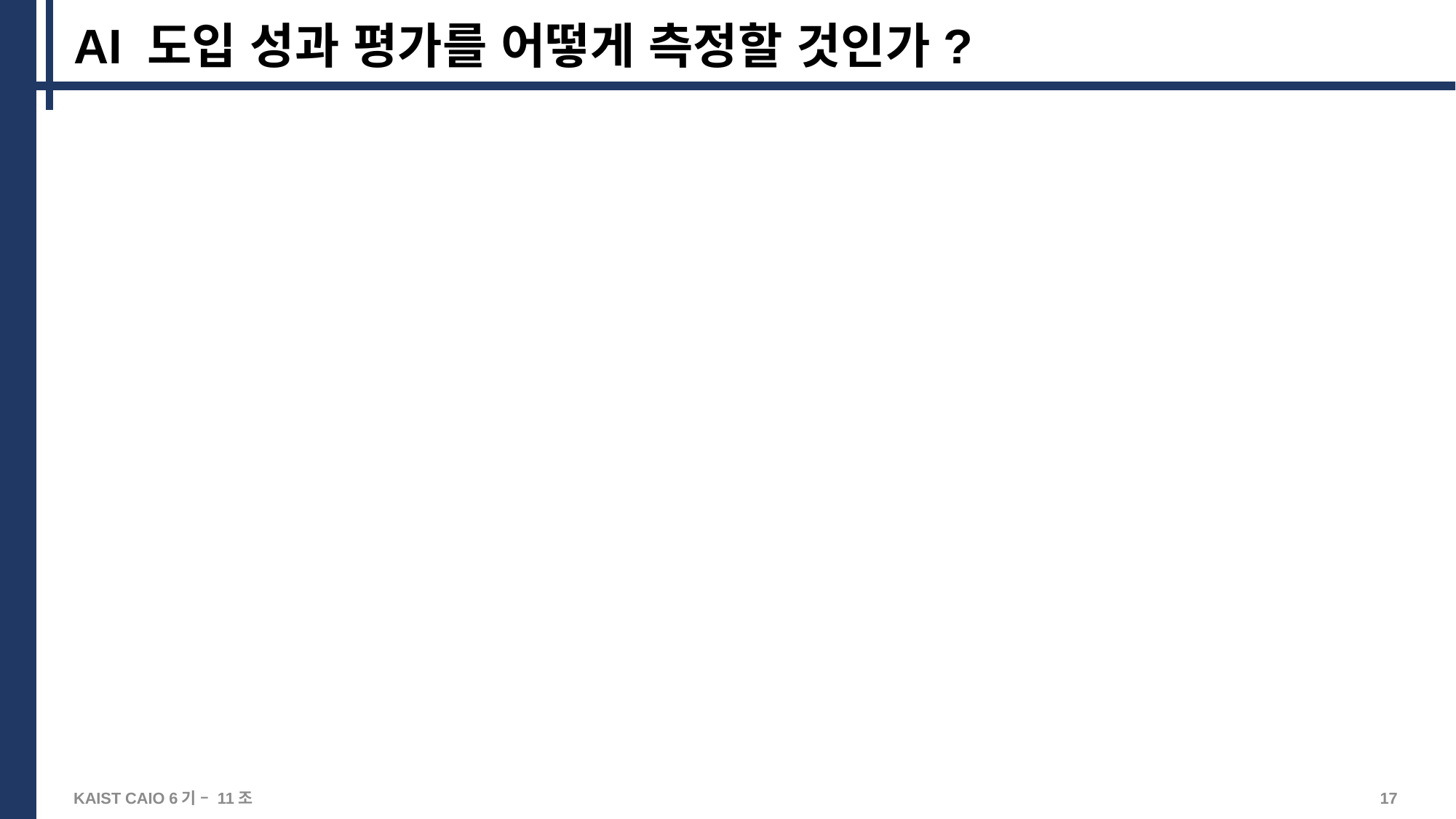

# AI 도입 성과 평가를 어떻게 측정할 것인가?

17
KAIST CAIO 6기 – 11조